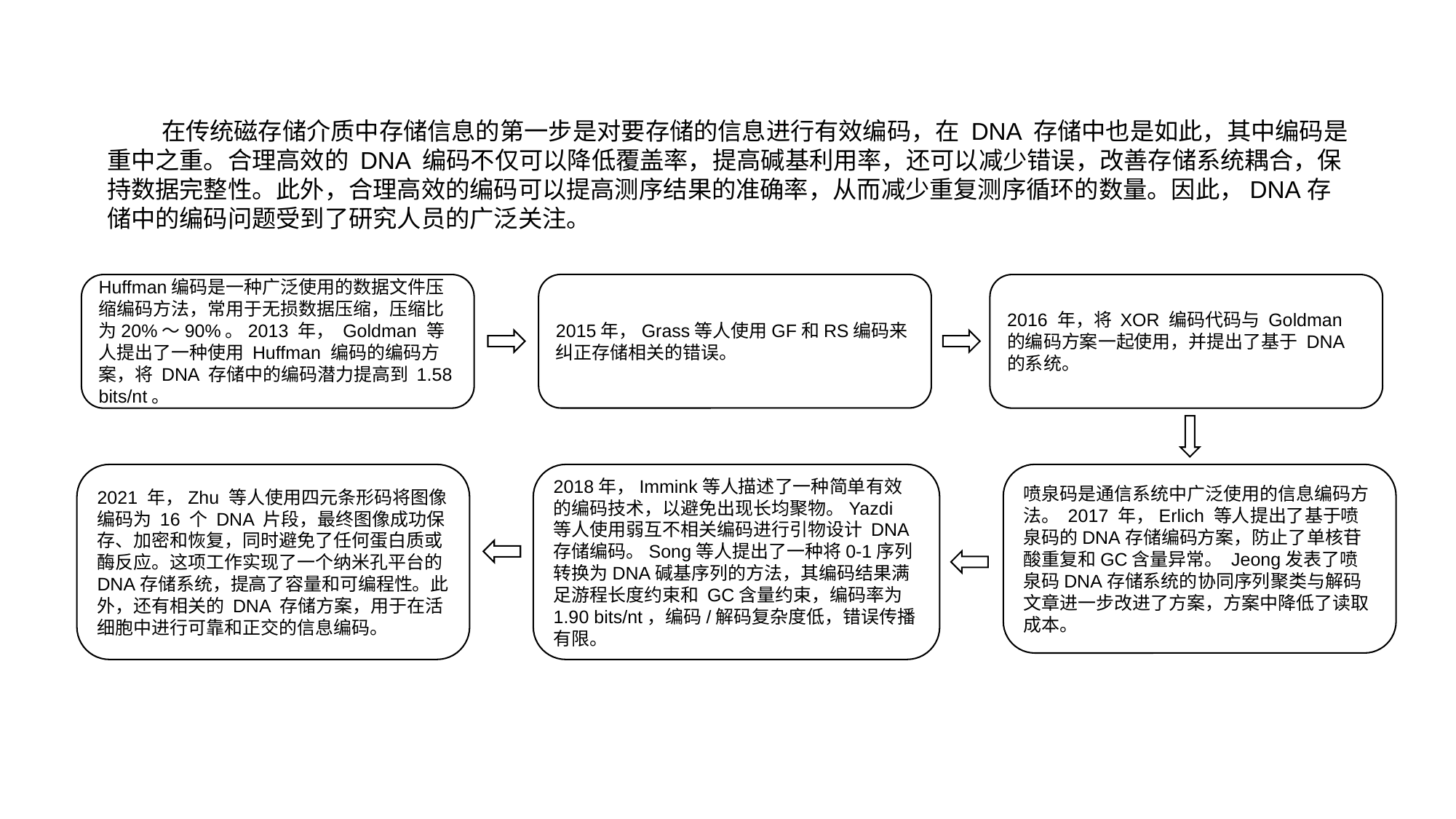

在传统磁存储介质中存储信息的第一步是对要存储的信息进行有效编码，在 DNA 存储中也是如此，其中编码是重中之重。合理高效的 DNA 编码不仅可以降低覆盖率，提高碱基利用率，还可以减少错误，改善存储系统耦合，保持数据完整性。此外，合理高效的编码可以提高测序结果的准确率，从而减少重复测序循环的数量。因此，DNA存储中的编码问题受到了研究人员的广泛关注。
2015年，Grass等人使用GF和RS编码来纠正存储相关的错误。
Huffman编码是一种广泛使用的数据文件压缩编码方法，常用于无损数据压缩，压缩比为20%～90%。2013 年， Goldman 等人提出了一种使用 Huffman 编码的编码方案，将 DNA 存储中的编码潜力提高到 1.58 bits/nt。
2016 年，将 XOR 编码代码与 Goldman 的编码方案一起使用，并提出了基于 DNA 的系统。

2021 年，Zhu 等人使用四元条形码将图像编码为 16 个 DNA 片段，最终图像成功保存、加密和恢复，同时避免了任何蛋白质或酶反应。这项工作实现了一个纳米孔平台的DNA存储系统，提高了容量和可编程性。此外，还有相关的 DNA 存储方案，用于在活细胞中进行可靠和正交的信息编码。
2018年，Immink等人描述了一种简单有效的编码技术，以避免出现长均聚物。Yazdi 等人使用弱互不相关编码进行引物设计 DNA 存储编码。Song等人提出了一种将0-1序列转换为DNA碱基序列的方法，其编码结果满足游程长度约束和 GC含量约束，编码率为1.90 bits/nt，编码/解码复杂度低，错误传播有限。
喷泉码是通信系统中广泛使用的信息编码方法。 2017 年，Erlich 等人提出了基于喷泉码的DNA存储编码方案，防止了单核苷酸重复和GC含量异常。 Jeong发表了喷泉码DNA存储系统的协同序列聚类与解码文章进一步改进了方案，方案中降低了读取成本。